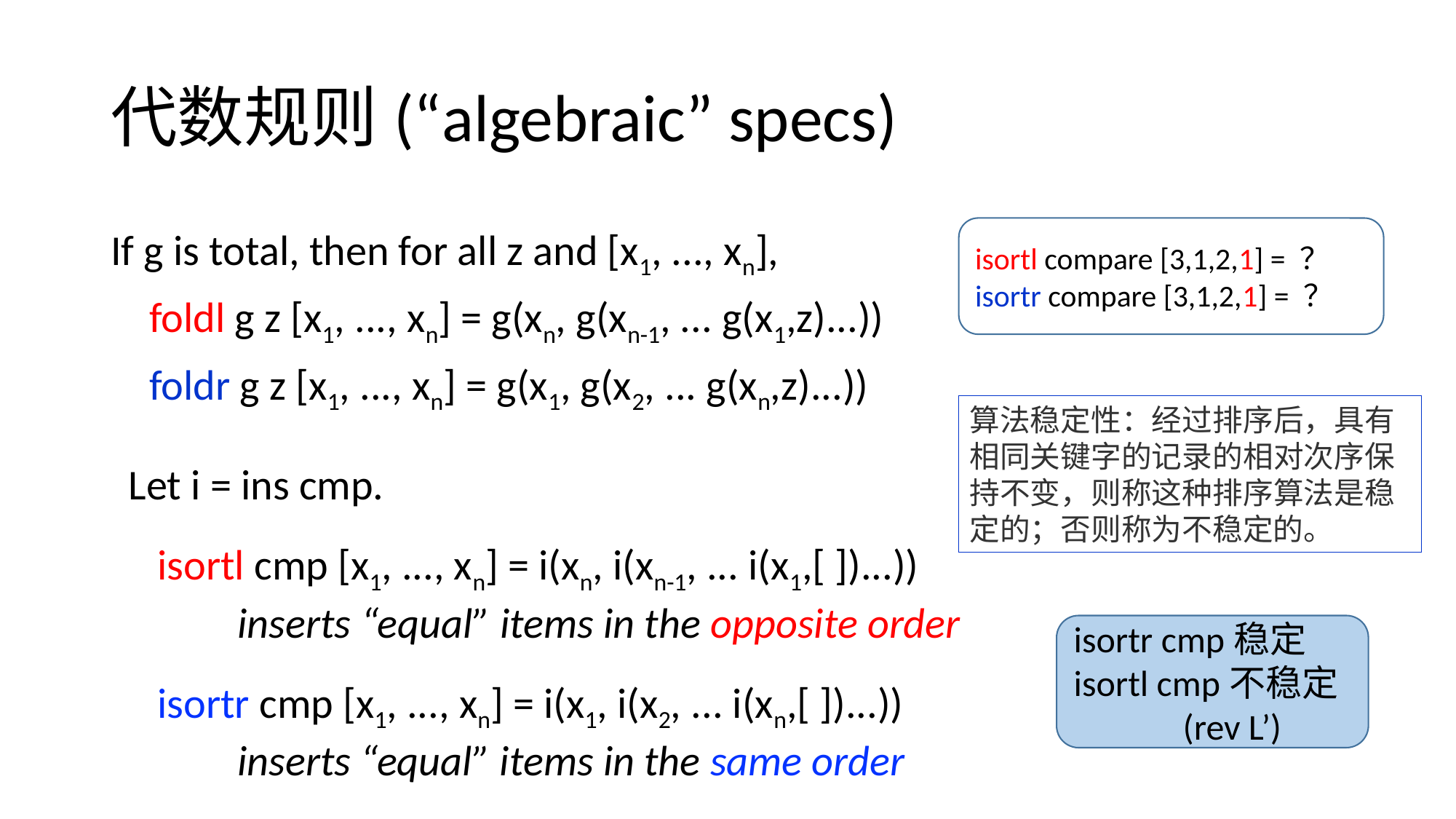

# 代数规则(“algebraic” specs)
If g is total, then for all z and [x1, ..., xn],
    foldl g z [x1, ..., xn] = g(xn, g(xn-1, ... g(x1,z)...))
    foldr g z [x1, ..., xn] = g(x1, g(x2, ... g(xn,z)...))
isortl compare [3,1,2,1] = ？
isortr compare [3,1,2,1] = ？
算法稳定性：经过排序后，具有相同关键字的记录的相对次序保持不变，则称这种排序算法是稳定的；否则称为不稳定的。
Let i = ins cmp.
   isortl cmp [x1, ..., xn] = i(xn, i(xn-1, ... i(x1,[ ])...))
	inserts “equal” items in the opposite order
   isortr cmp [x1, ..., xn] = i(x1, i(x2, ... i(xn,[ ])...))
	inserts “equal” items in the same order
isortr cmp稳定
isortl cmp不稳定	(rev L’)